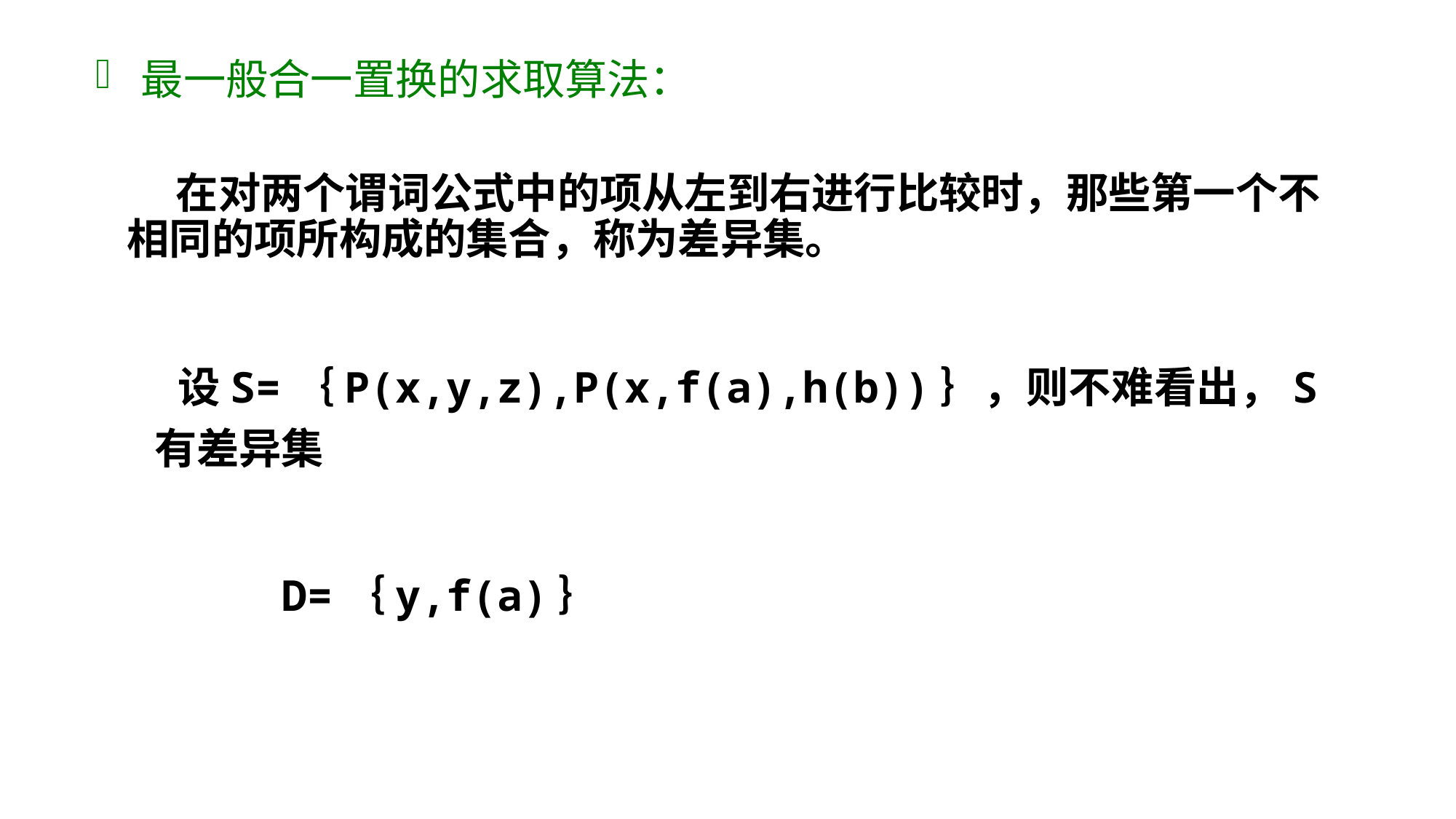

# 最一般合一置换的求取算法：
    在对两个谓词公式中的项从左到右进行比较时，那些第一个不相同的项所构成的集合，称为差异集。

    设S=｛P(x,y,z),P(x,f(a),h(b))｝，则不难看出，S有差异集

	     D=｛y,f(a)｝

39